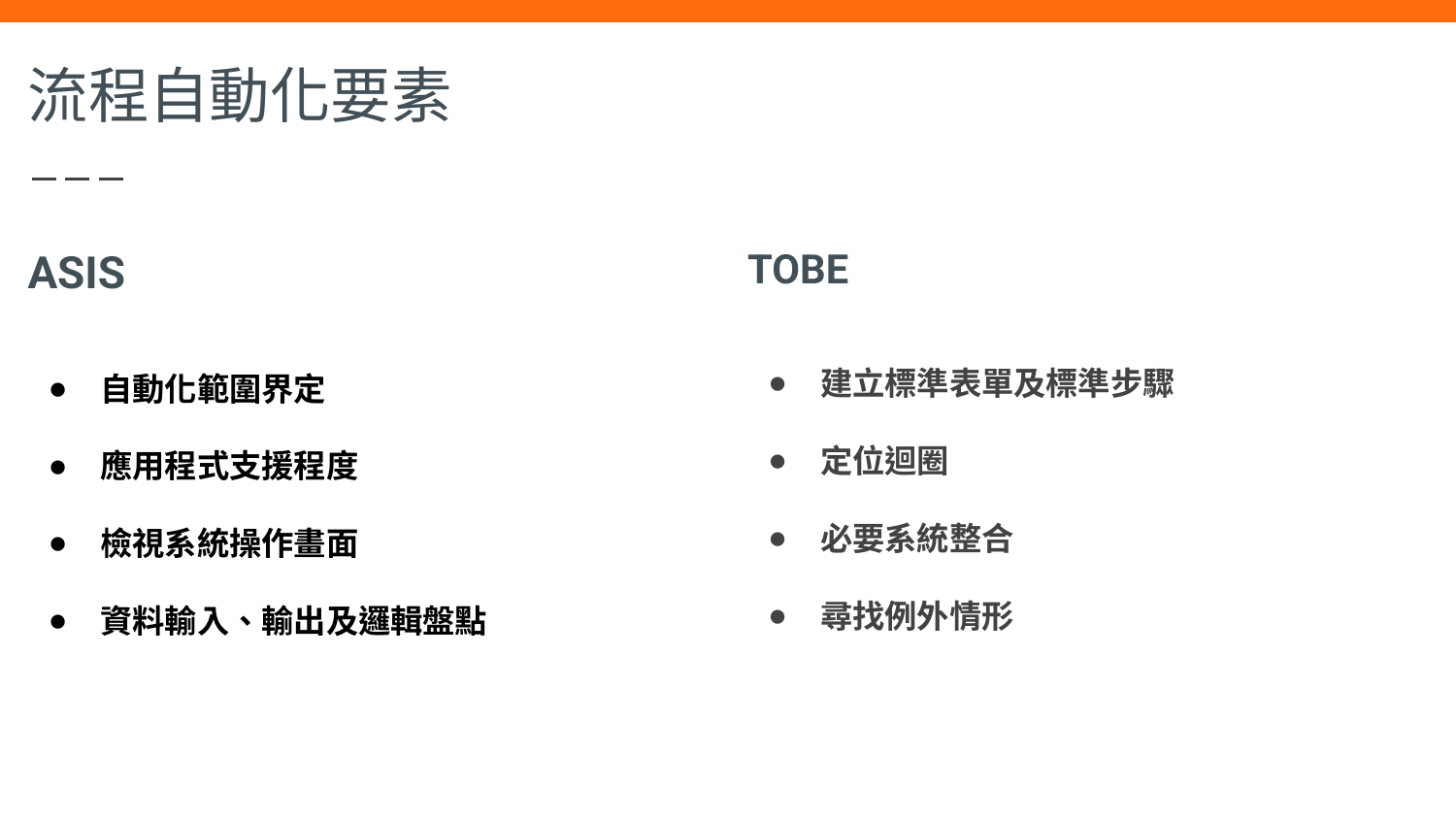

# 流程自動化要素
ASIS
自動化範圍界定
應用程式支援程度
檢視系統操作畫面
資料輸入、輸出及邏輯盤點

TOBE
建立標準表單及標準步驟
定位迴圈
必要系統整合
尋找例外情形